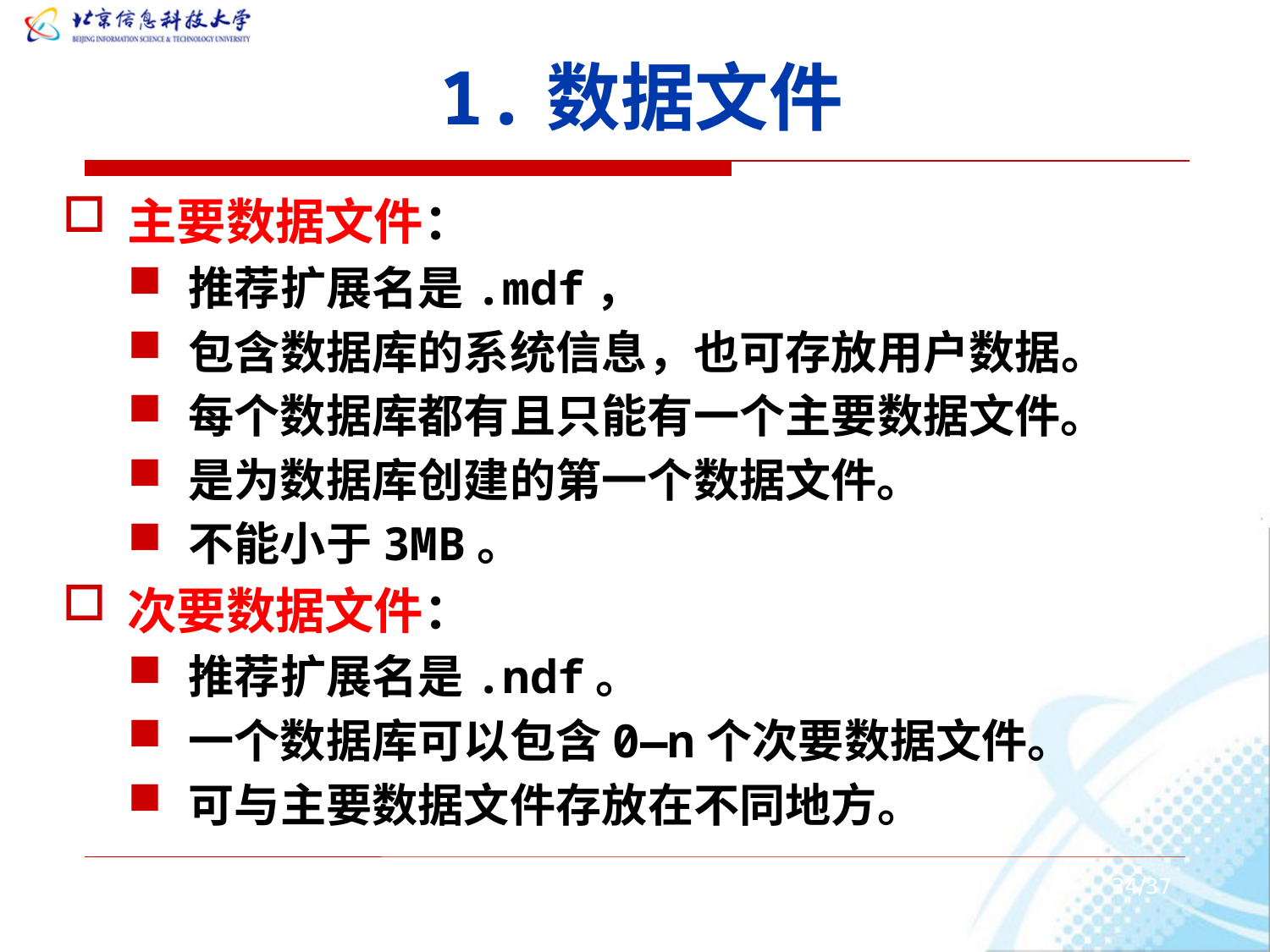

# 1.数据文件
主要数据文件：
推荐扩展名是.mdf，
包含数据库的系统信息，也可存放用户数据。
每个数据库都有且只能有一个主要数据文件。
是为数据库创建的第一个数据文件。
不能小于3MB。
次要数据文件：
推荐扩展名是.ndf。
一个数据库可以包含0—n个次要数据文件。
可与主要数据文件存放在不同地方。
34/37